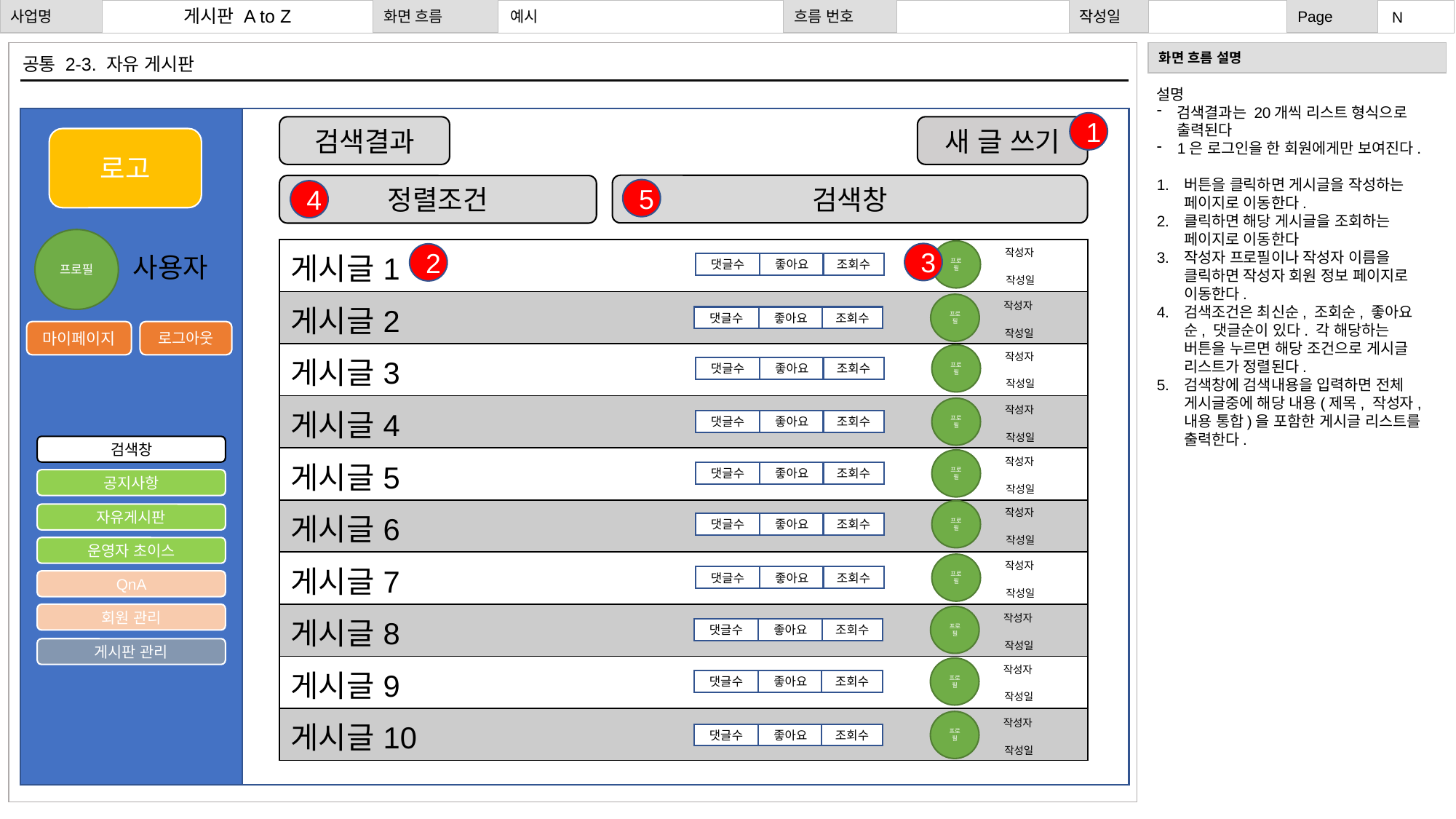

# 예시

게시판 A to Z
N

공통 2-3. 자유 게시판
설명
검색결과는 20개씩 리스트 형식으로 출력된다
1은 로그인을 한 회원에게만 보여진다.

버튼을 클릭하면 게시글을 작성하는 페이지로 이동한다.
클릭하면 해당 게시글을 조회하는 페이지로 이동한다
작성자 프로필이나 작성자 이름을 클릭하면 작성자 회원 정보 페이지로 이동한다.
검색조건은 최신순, 조회순, 좋아요순, 댓글순이 있다. 각 해당하는 버튼을 누르면 해당 조건으로 게시글 리스트가 정렬된다.
검색창에 검색내용을 입력하면 전체 게시글중에 해당 내용(제목, 작성자, 내용 통합)을 포함한 게시글 리스트를 출력한다.

1
검색결과
새 글 쓰기
로고
검색창
정렬조건
5
4
프로필
| 게시글1 |
| --- |
| 게시글2 |
| 게시글3 |
| 게시글4 |
| 게시글5 |
| 게시글6 |
| 게시글7 |
| 게시글8 |
| 게시글9 |
| 게시글10 |
작성자
프로필
좋아요
조회수
댓글수
작성일
3
2
사용자
작성자
프로필
좋아요
조회수
댓글수
작성일
마이페이지
로그아웃
작성자
프로필
좋아요
조회수
댓글수
작성일
작성자
프로필
좋아요
조회수
댓글수
작성일
검색창
작성자
프로필
좋아요
조회수
댓글수
작성일
공지사항
작성자
프로필
좋아요
조회수
댓글수
작성일
자유게시판
운영자 초이스
작성자
프로필
좋아요
조회수
댓글수
작성일
QnA
회원 관리
작성자
프로필
좋아요
조회수
댓글수
작성일
게시판 관리
작성자
프로필
좋아요
조회수
댓글수
작성일
작성자
프로필
좋아요
조회수
댓글수
작성일